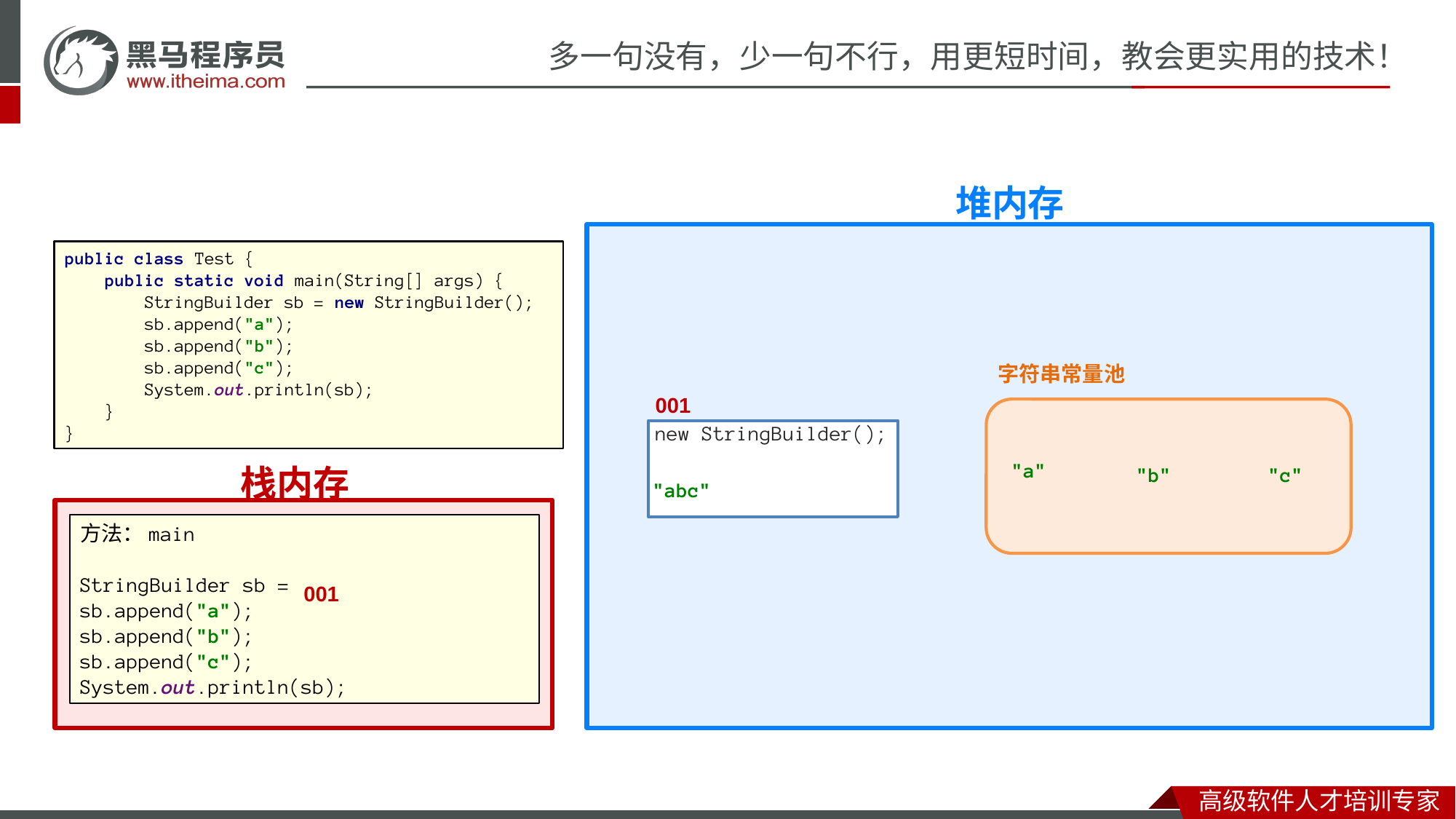

堆内存

public class Test {
    public static void main(String[] args) {
        StringBuilder sb = new StringBuilder();
        sb.append("a");
        sb.append("b");
        sb.append("c");
        System.out.println(sb);
    }
}
字符串常量池
001

new StringBuilder();

栈内存
"a"
"b"
"c"
"abc"

方法：main

StringBuilder sb =
sb.append("a");
sb.append("b");
sb.append("c");
System.out.println(sb);
001